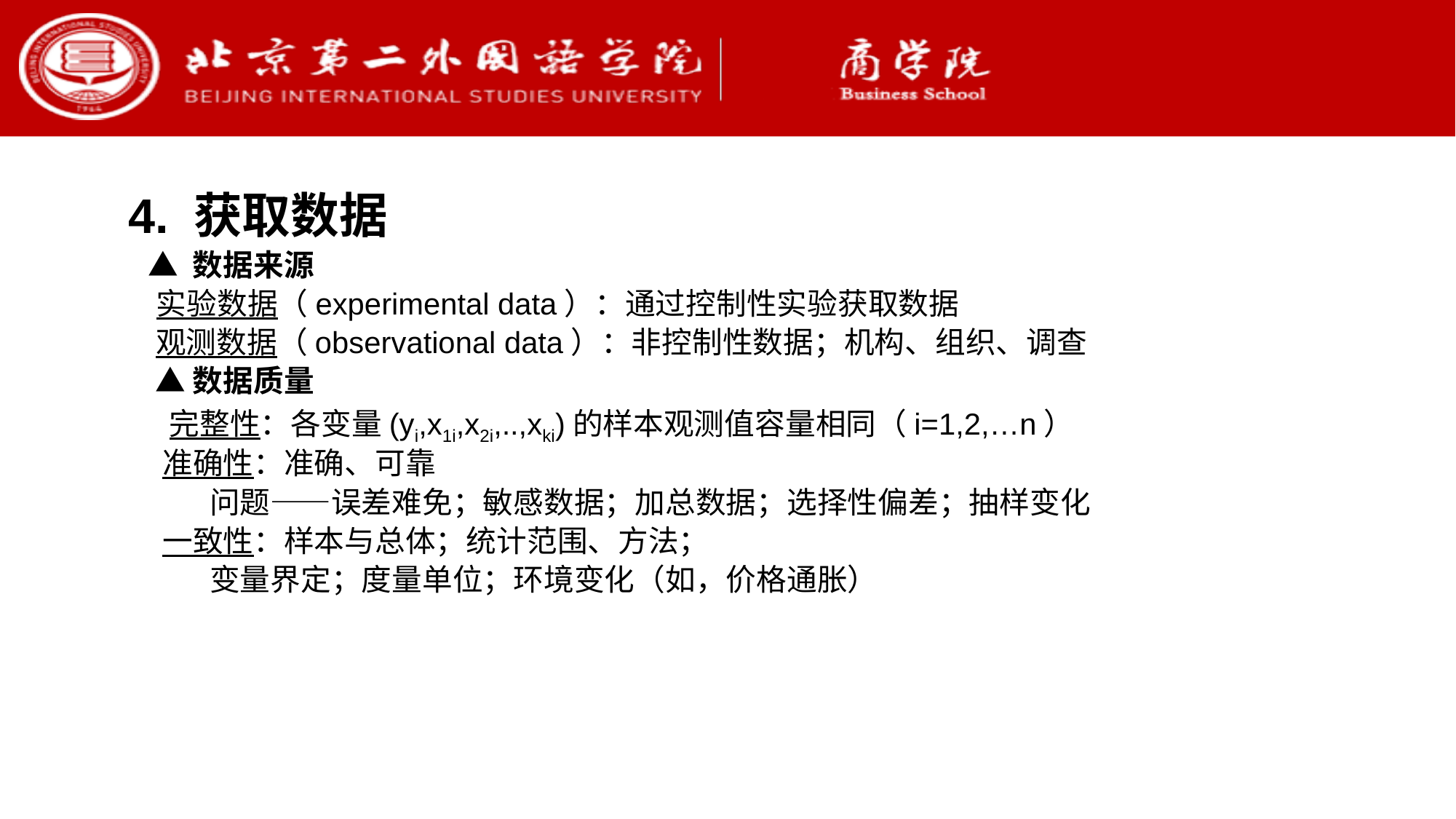

4. 获取数据
   ▲ 数据来源
   实验数据（experimental data）：通过控制性实验获取数据
   观测数据（observational data）：非控制性数据；机构、组织、调查
    ▲数据质量
    	完整性：各变量(yi,x1i,x2i,..,xki)的样本观测值容量相同（i=1,2,…n）
    准确性：准确、可靠
           问题——误差难免；敏感数据；加总数据；选择性偏差；抽样变化
    一致性：样本与总体；统计范围、方法；
           变量界定；度量单位；环境变化（如，价格通胀）